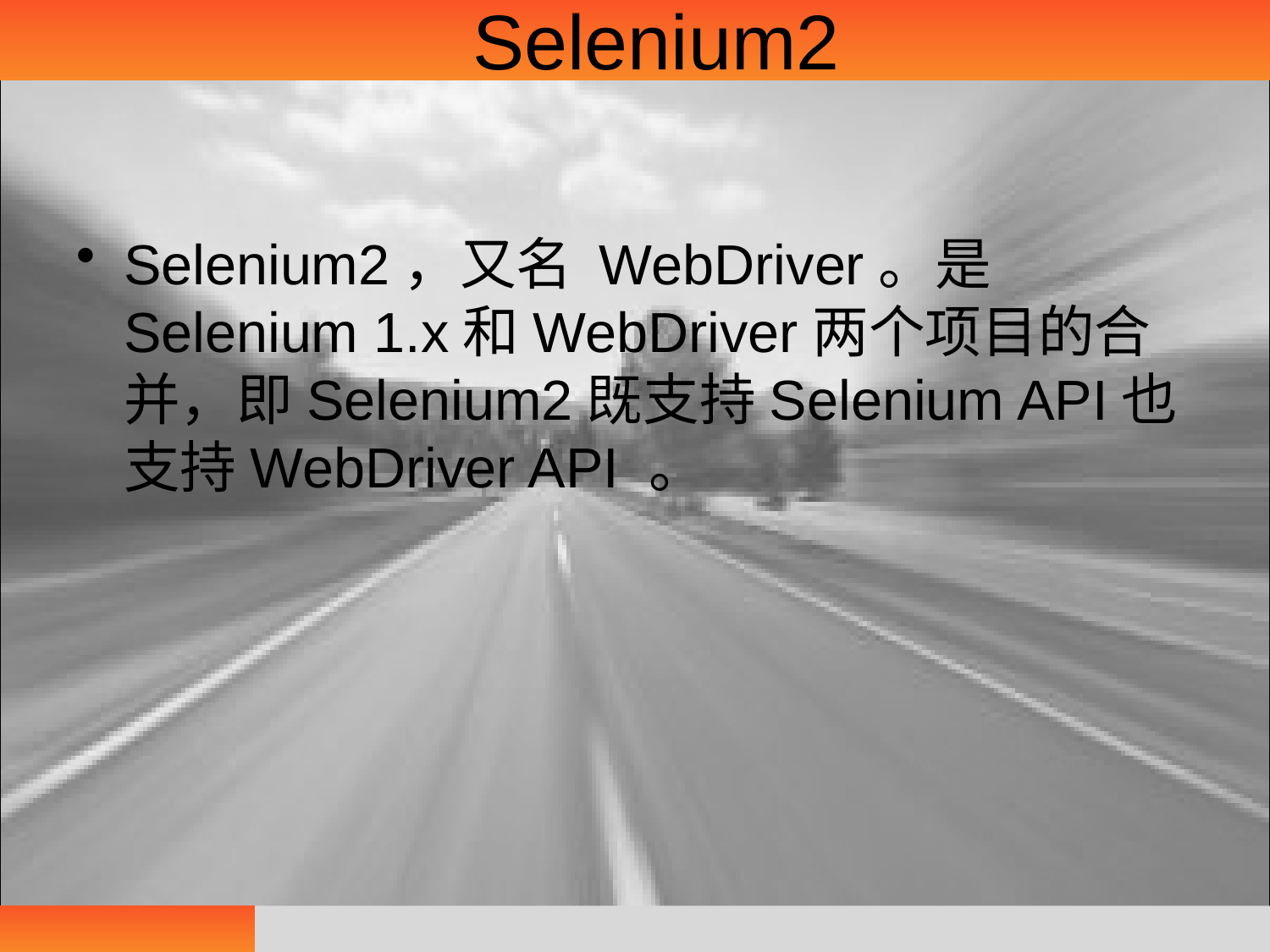

# Selenium2
Selenium2，又名 WebDriver。是Selenium 1.x和WebDriver两个项目的合并，即Selenium2既支持Selenium API也支持WebDriver API 。